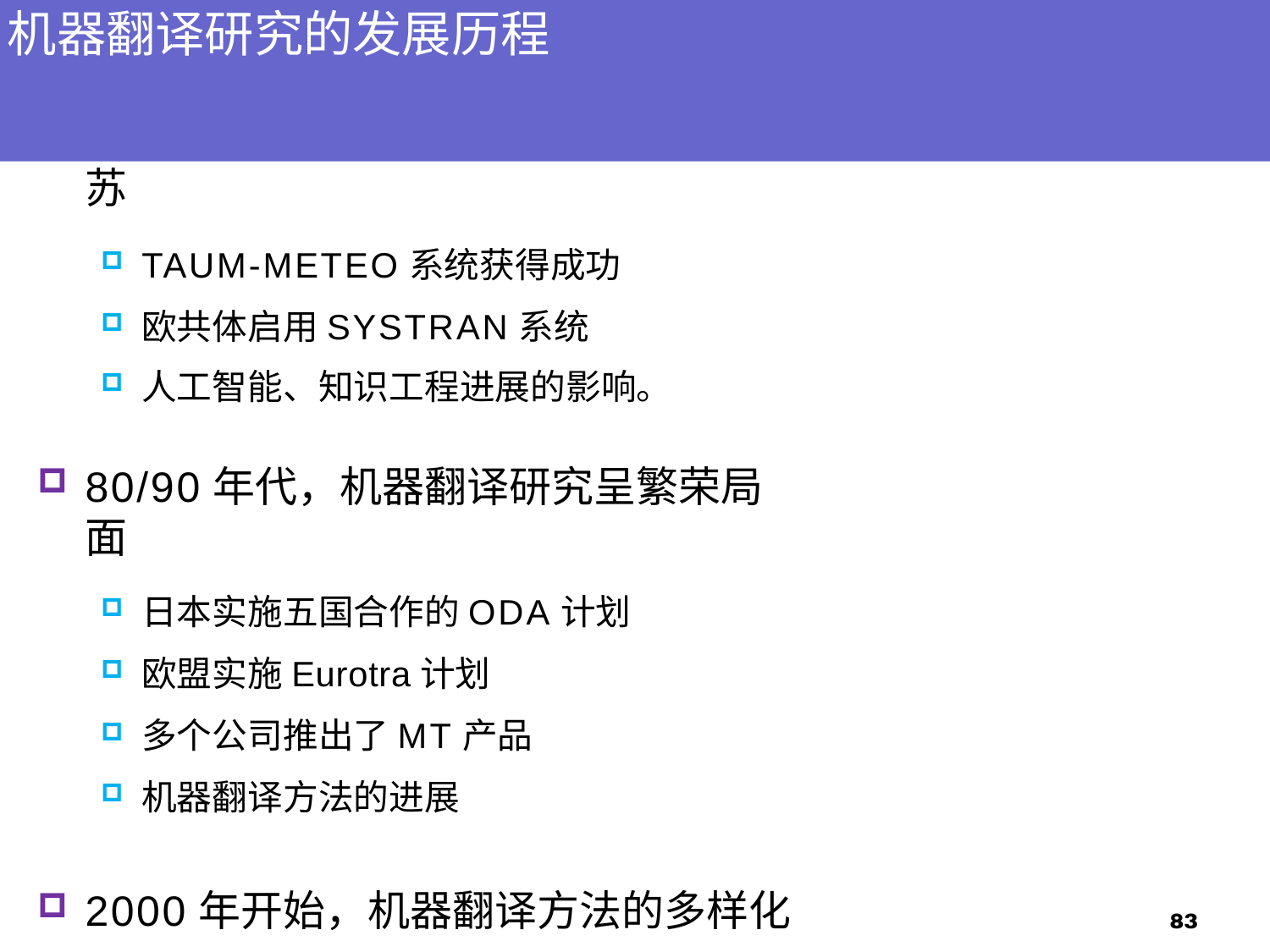

# 机器翻译研究的发展历程
70年代，机器翻译研究开始复苏
TAUM-METEO系统获得成功
欧共体启用SYSTRAN系统
人工智能、知识工程进展的影响。
80/90年代，机器翻译研究呈繁荣局面
日本实施五国合作的ODA计划
欧盟实施Eurotra计划
多个公司推出了MT产品
机器翻译方法的进展

2000年开始，机器翻译方法的多样化
83